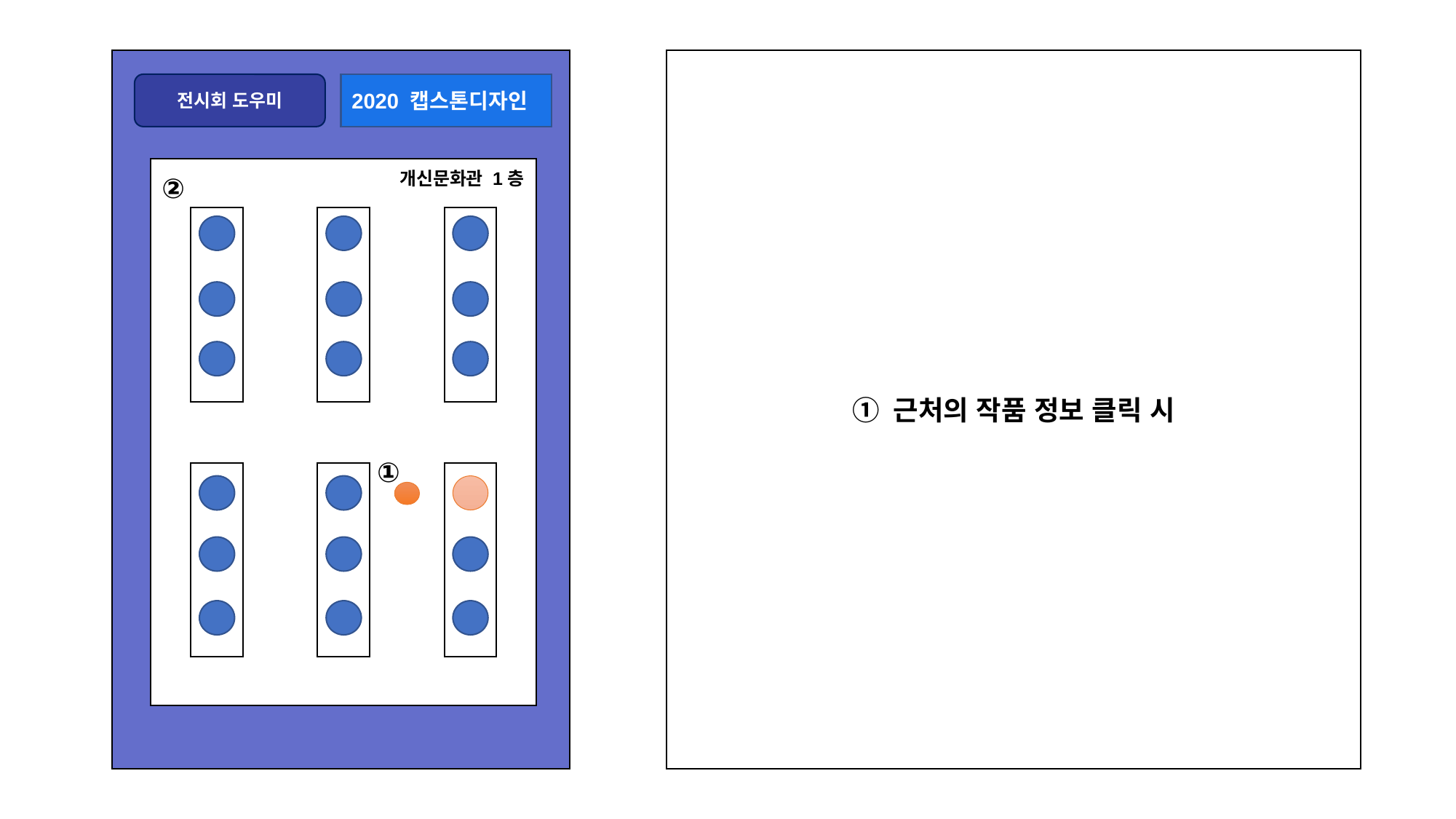

① 근처의 작품 정보 클릭 시
전시회 도우미
2020 캡스톤디자인
②

개신문화관 1층

①